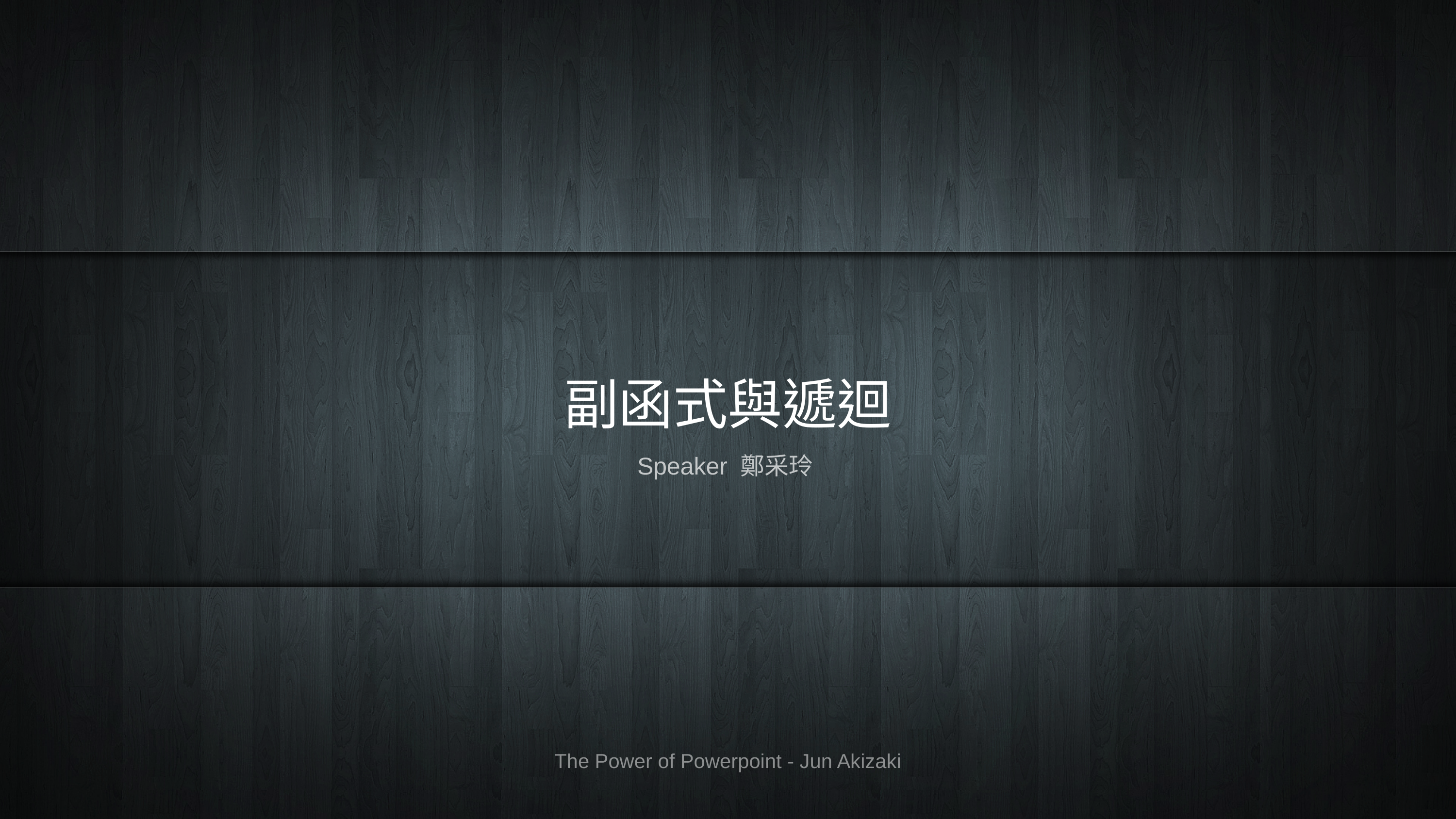

# 副函式與遞迴
Speaker 鄭采玲
The Power of Powerpoint - Jun Akizaki